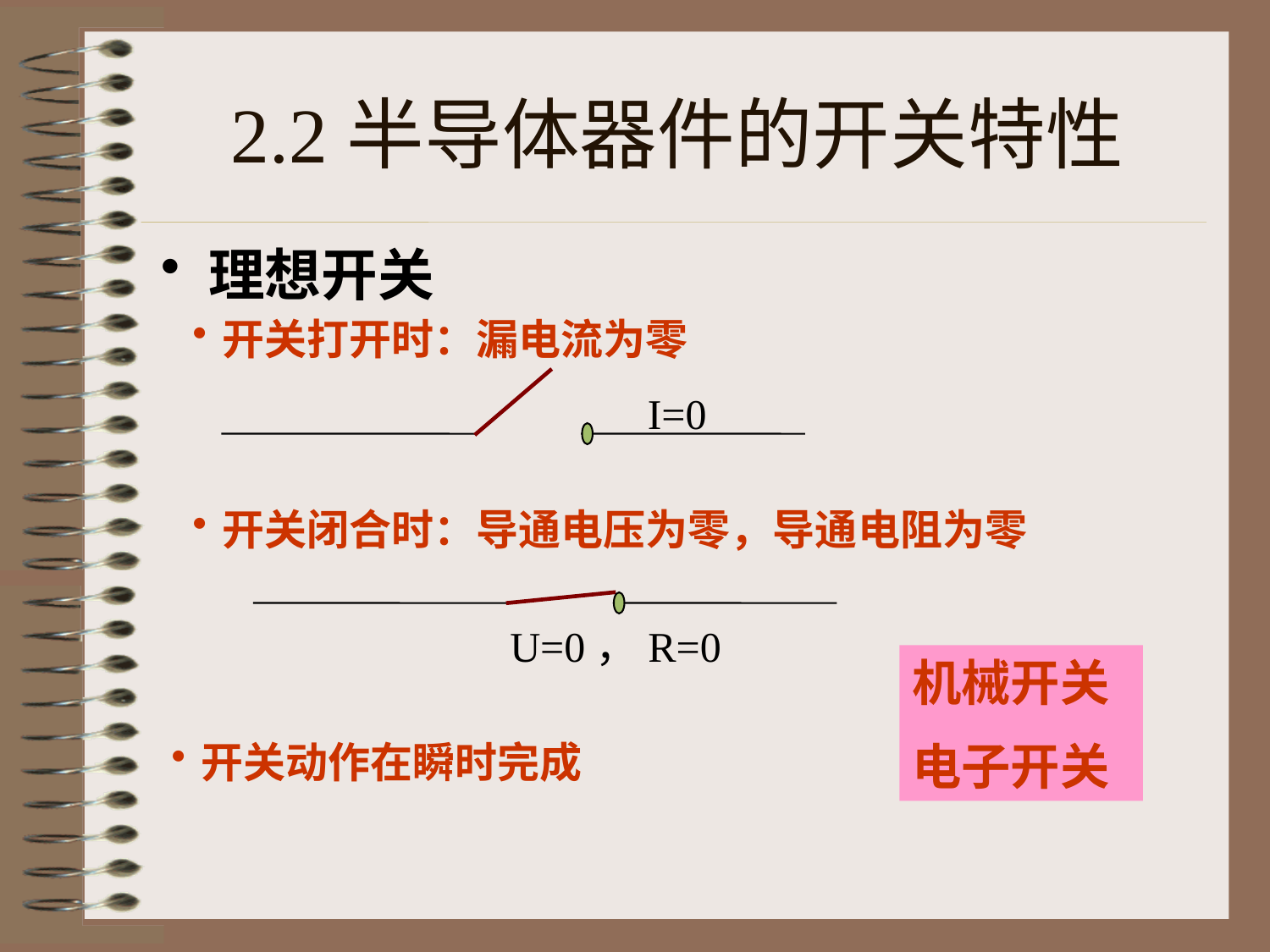

# 2.2半导体器件的开关特性
理想开关
开关打开时：漏电流为零

I=0

开关闭合时：导通电压为零，导通电阻为零

U=0，R=0
机械开关
电子开关
开关动作在瞬时完成